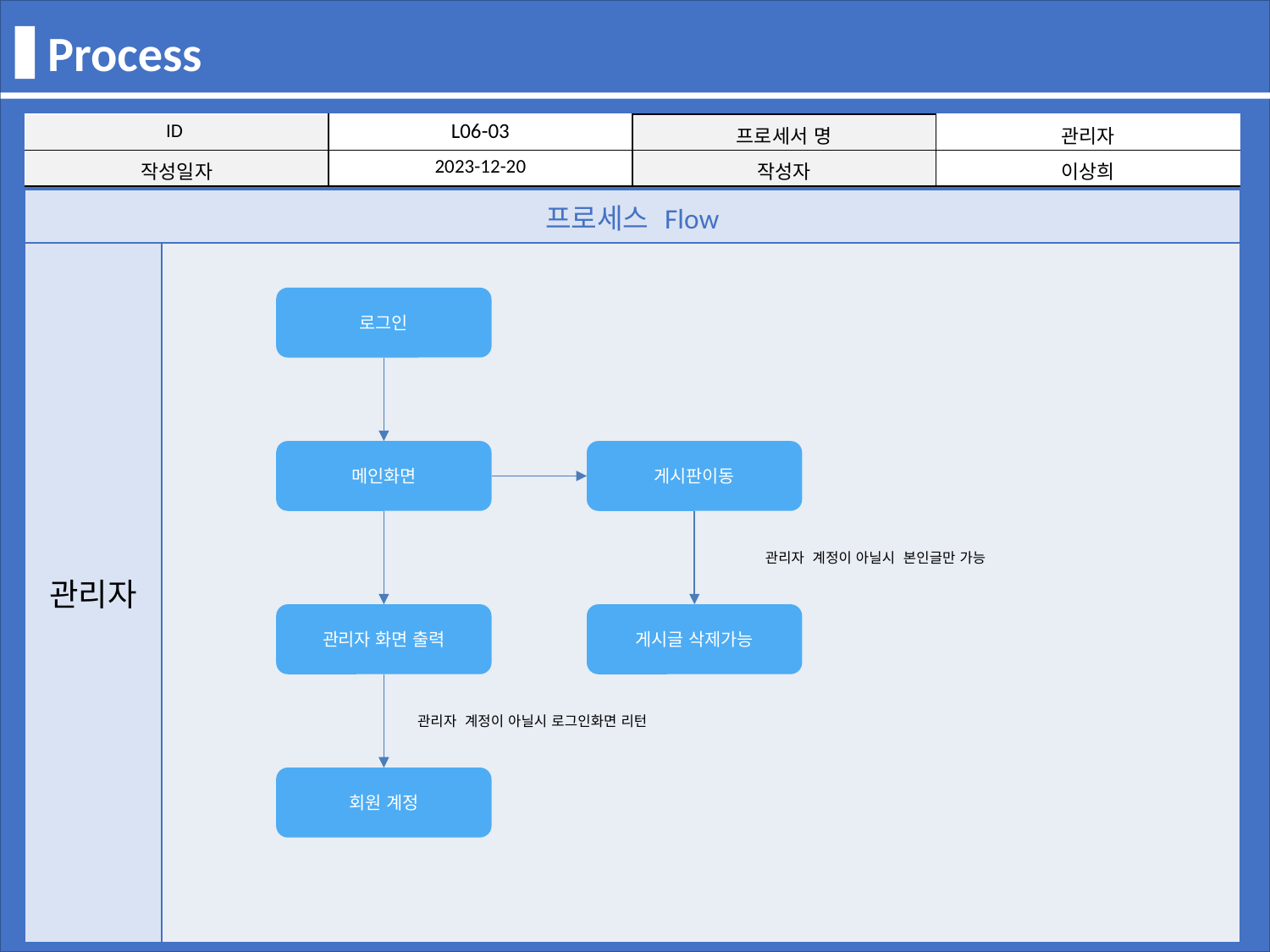

Process

| ID | L06-03 | 프로세서 명 | 관리자 |
| --- | --- | --- | --- |
| 작성일자 | 2023-12-20 | 작성자 | 이상희 |
| 프로세스 Flow |  |
| --- | --- |
| 관리자 |  |
로그인
메인화면
게시판이동
관리자  계정이 아닐시  본인글만 가능
관리자 화면 출력
게시글 삭제가능
관리자  계정이 아닐시 로그인화면 리턴
회원 계정